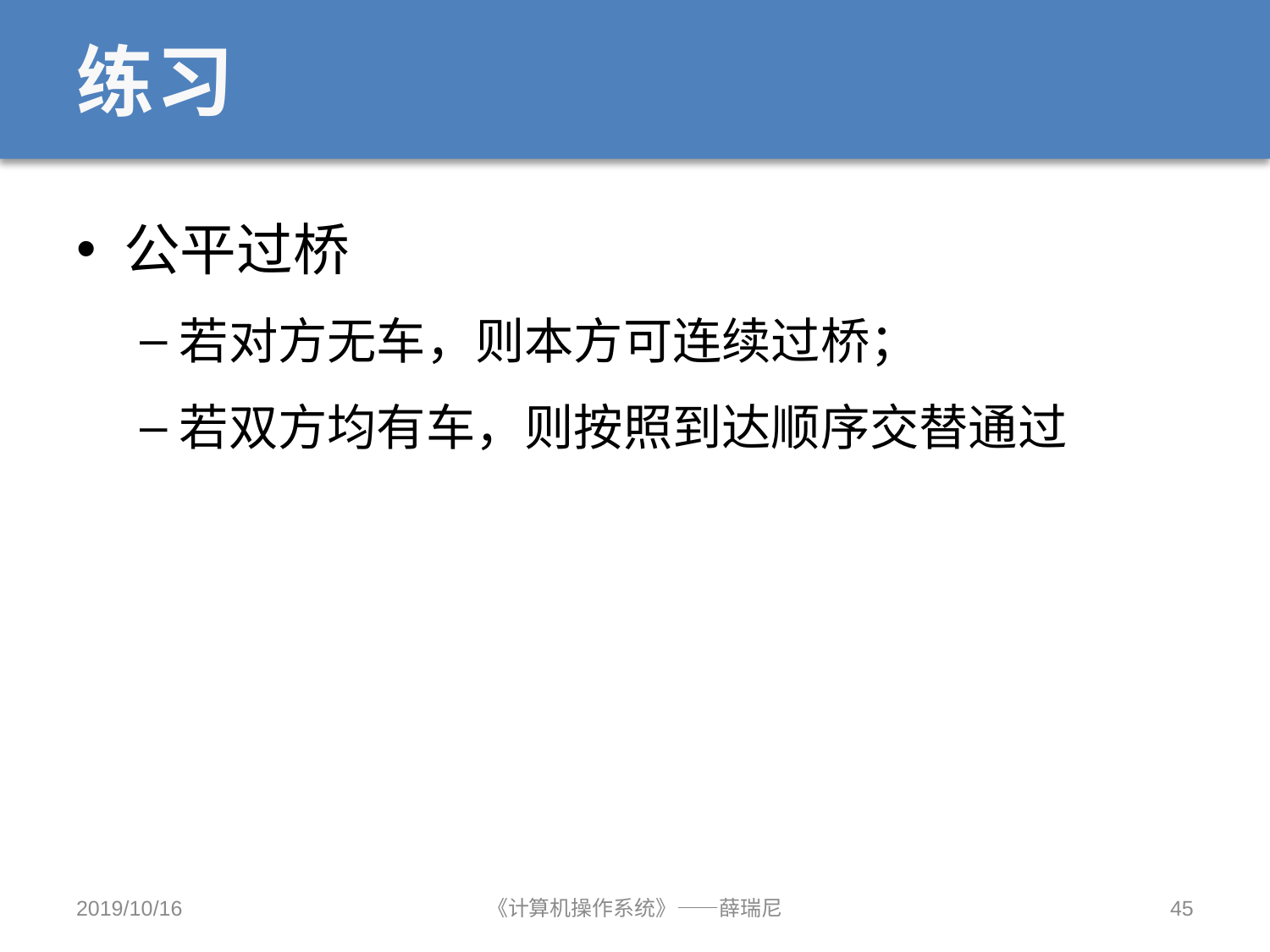

# 练习
公平过桥
若对方无车，则本方可连续过桥；
若双方均有车，则按照到达顺序交替通过
2019/10/16
《计算机操作系统》——薛瑞尼
45